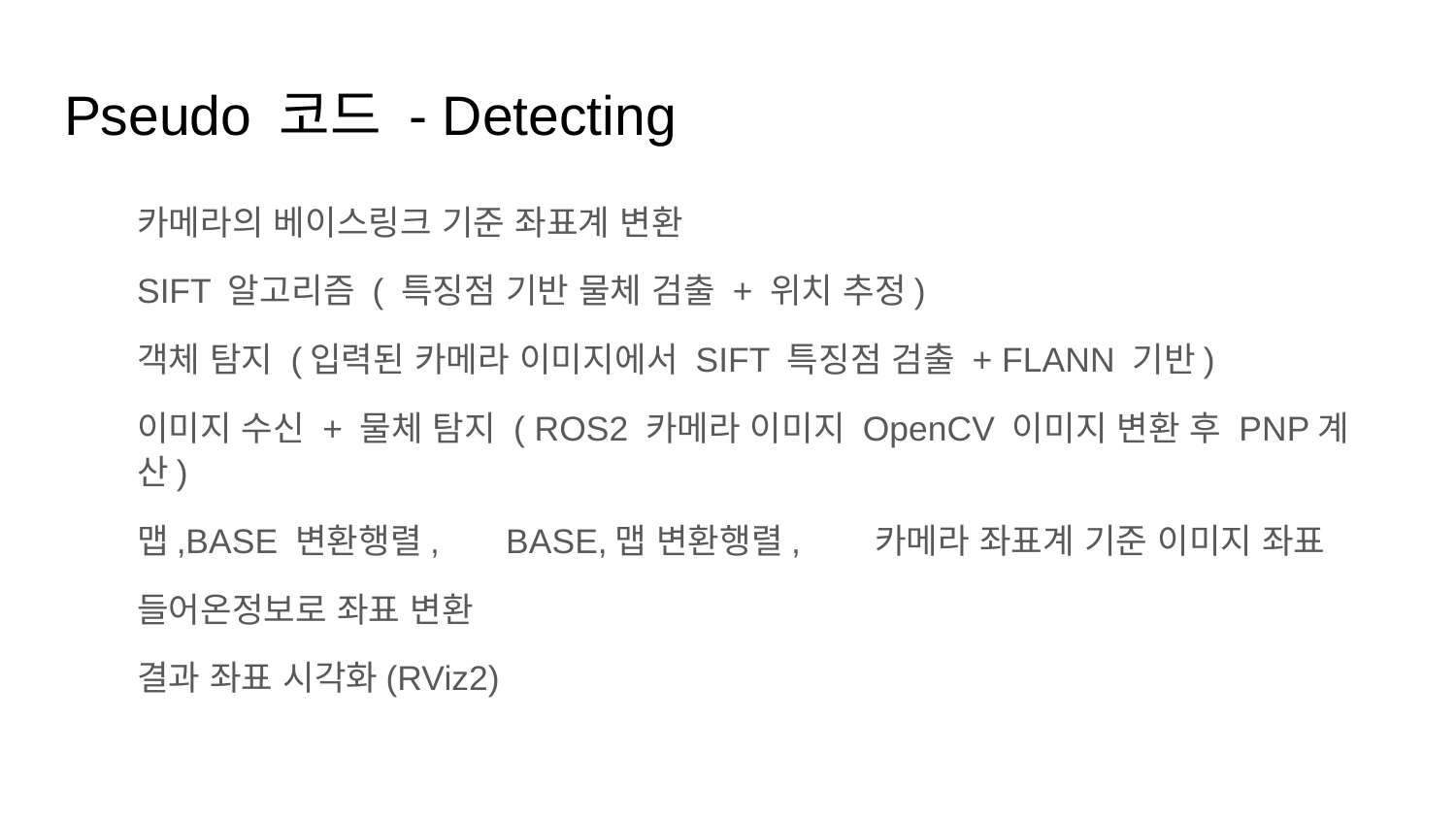

# Pseudo 코드 - Detecting
카메라의 베이스링크 기준 좌표계 변환
SIFT 알고리즘 ( 특징점 기반 물체 검출 + 위치 추정)
객체 탐지 (입력된 카메라 이미지에서 SIFT 특징점 검출 + FLANN 기반)
이미지 수신 + 물체 탐지 ( ROS2 카메라 이미지 OpenCV 이미지 변환 후 PNP계산)
맵,BASE 변환행렬,       BASE,맵 변환행렬,       카메라 좌표계 기준 이미지 좌표
들어온정보로 좌표 변환
결과 좌표 시각화(RViz2)